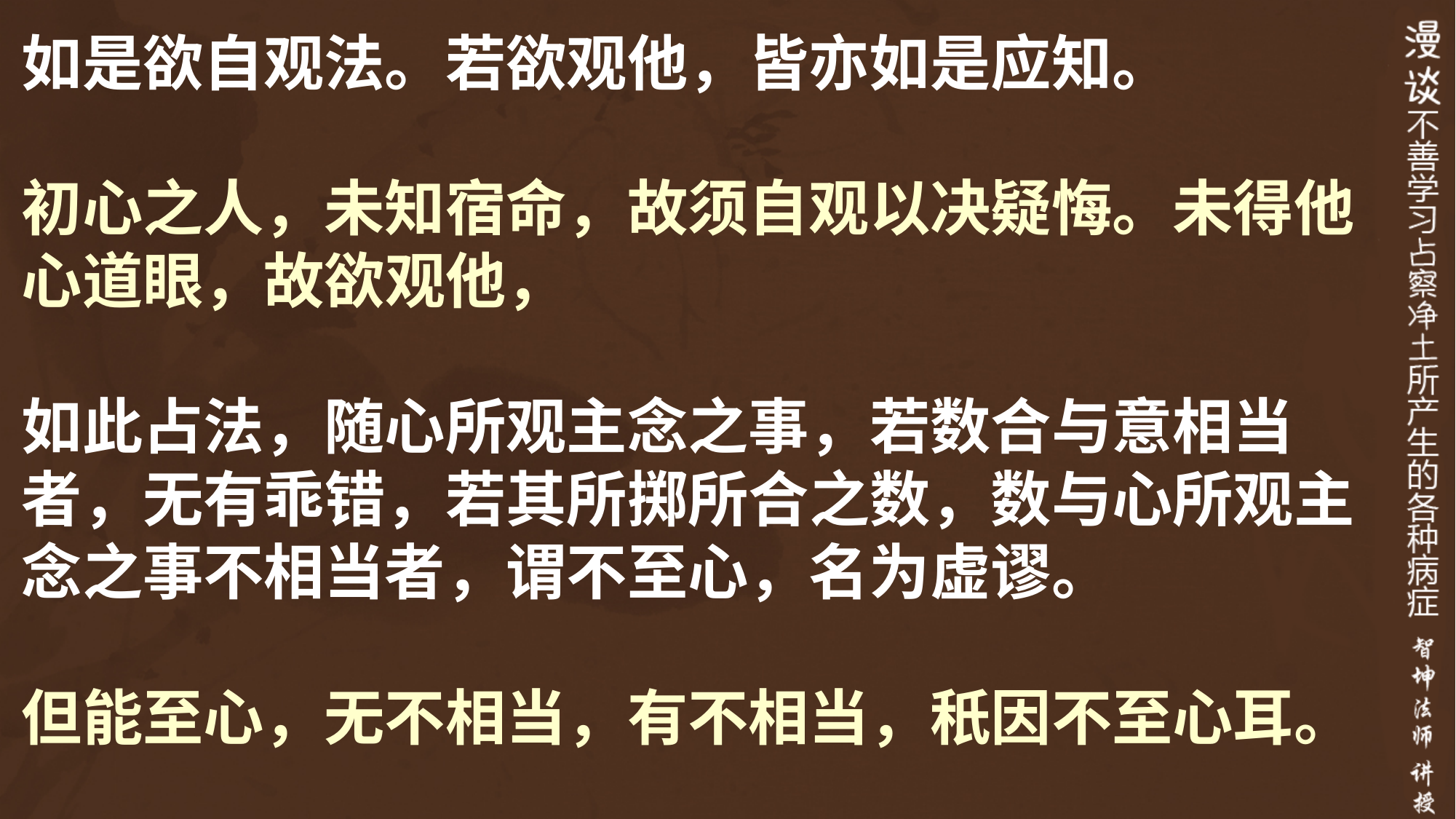

如是欲自观法。若欲观他，皆亦如是应知。

初心之人，未知宿命，故须自观以决疑悔。未得他心道眼，故欲观他，

如此占法，随心所观主念之事，若数合与意相当者，无有乖错，若其所掷所合之数，数与心所观主念之事不相当者，谓不至心，名为虚谬。

但能至心，无不相当，有不相当，秖因不至心耳。